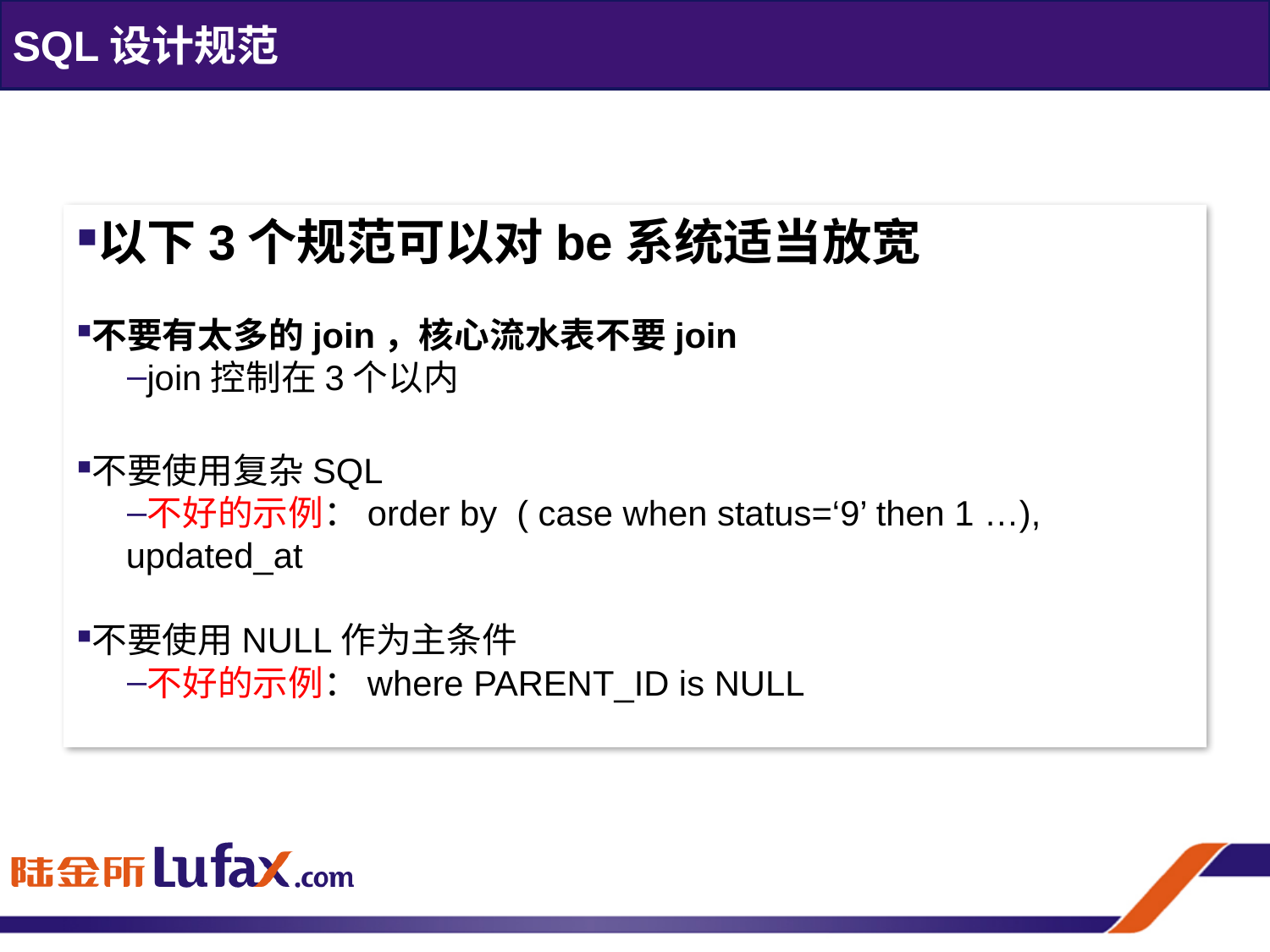

SQL设计规范
以下3个规范可以对be系统适当放宽

不要有太多的join，核心流水表不要join
join控制在3个以内

不要使用复杂SQL
不好的示例：order by  ( case when status=‘9’ then 1 …), updated_at

不要使用NULL作为主条件
不好的示例：where PARENT_ID is NULL